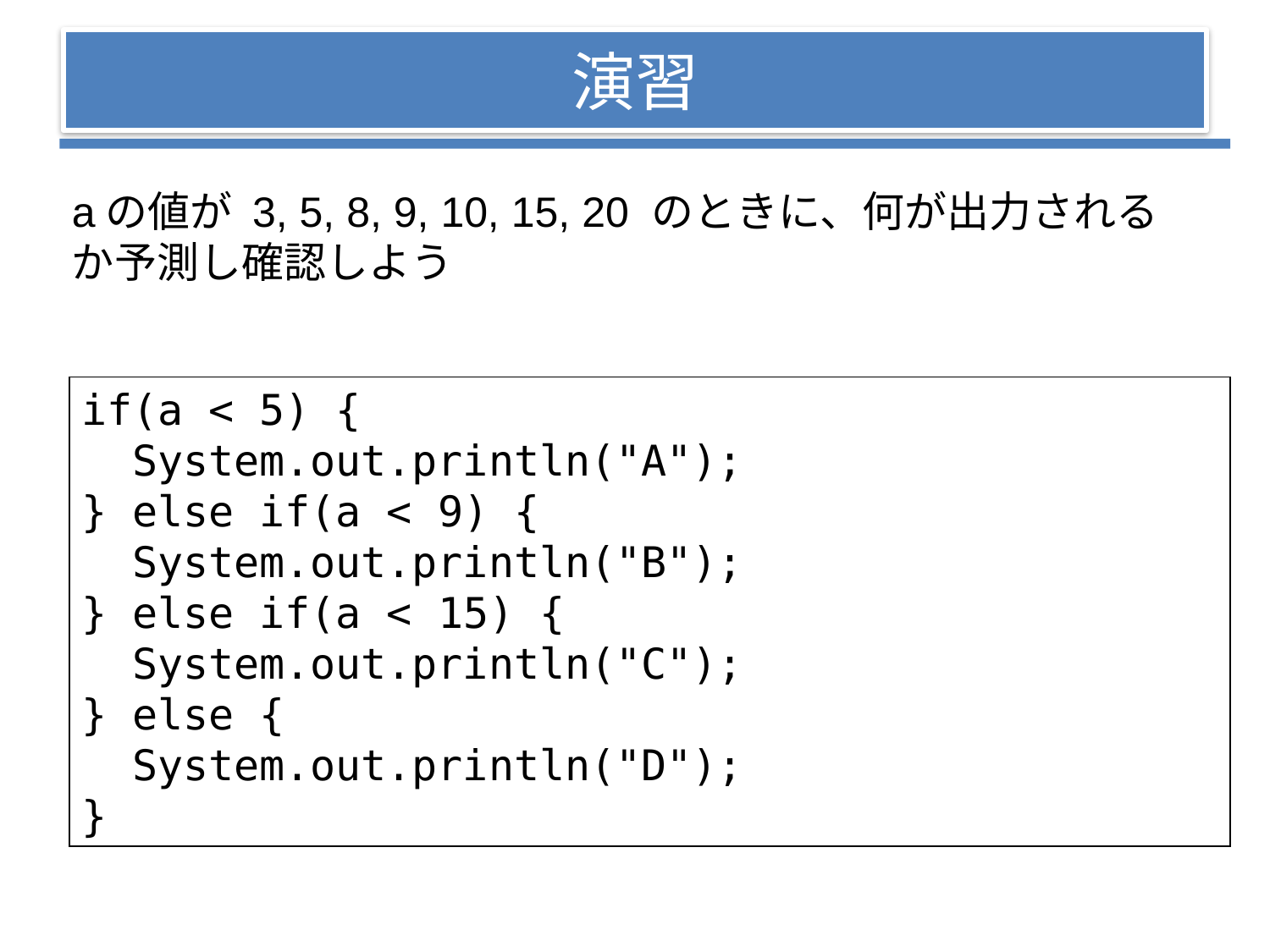

# 演習
aの値が 3, 5, 8, 9, 10, 15, 20 のときに、何が出力されるか予測し確認しよう
if(a < 5) {
  System.out.println("A");
} else if(a < 9) {
  System.out.println("B");
} else if(a < 15) {
  System.out.println("C");
} else {
  System.out.println("D");
}